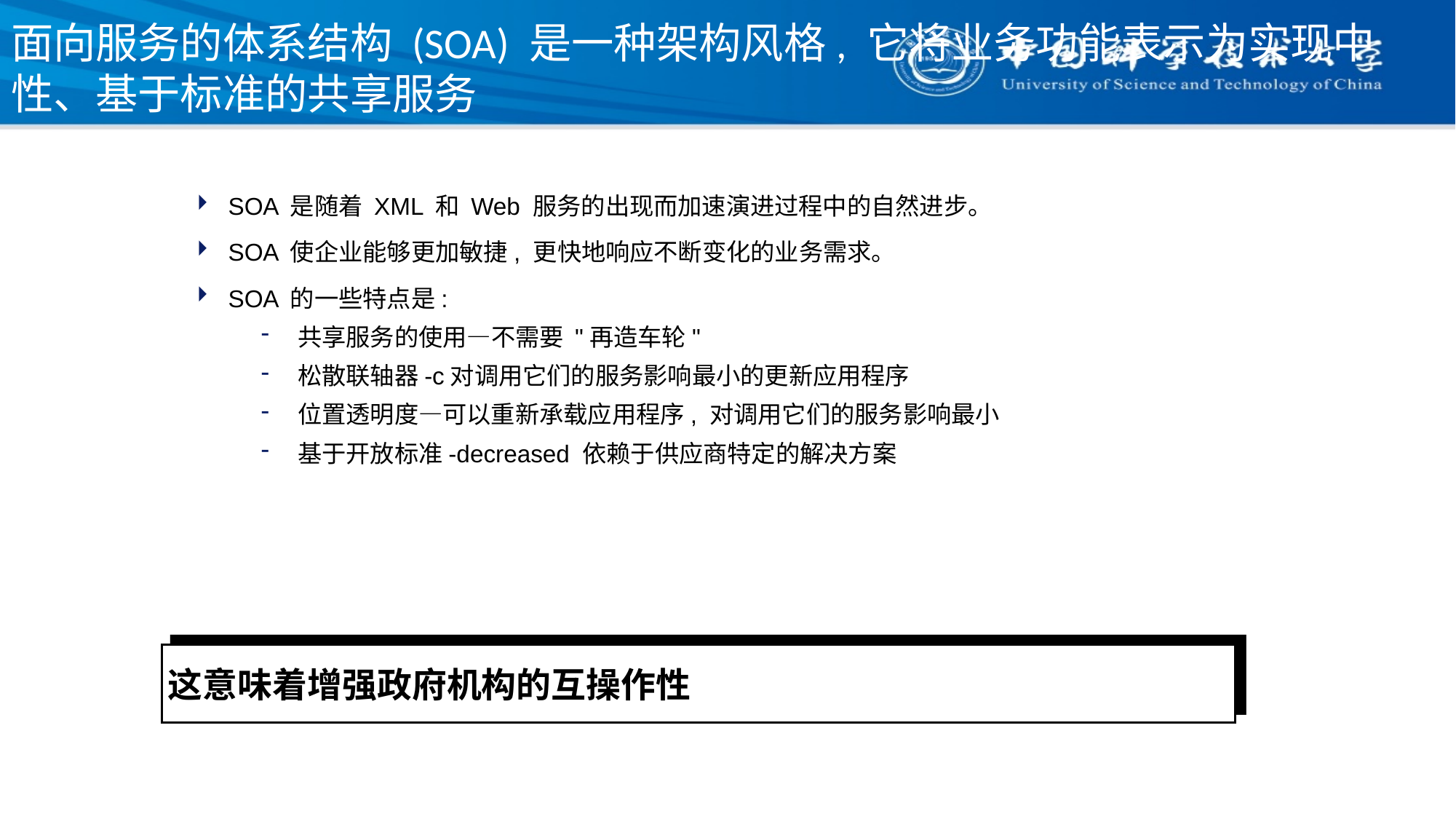

# 面向服务的体系结构 (SOA) 是一种架构风格, 它将业务功能表示为实现中性、基于标准的共享服务
SOA 是随着 XML 和 Web 服务的出现而加速演进过程中的自然进步。
SOA 使企业能够更加敏捷, 更快地响应不断变化的业务需求。
SOA 的一些特点是:
共享服务的使用—不需要 "再造车轮"
松散联轴器-c对调用它们的服务影响最小的更新应用程序
位置透明度—可以重新承载应用程序, 对调用它们的服务影响最小
基于开放标准-decreased 依赖于供应商特定的解决方案
这意味着增强政府机构的互操作性